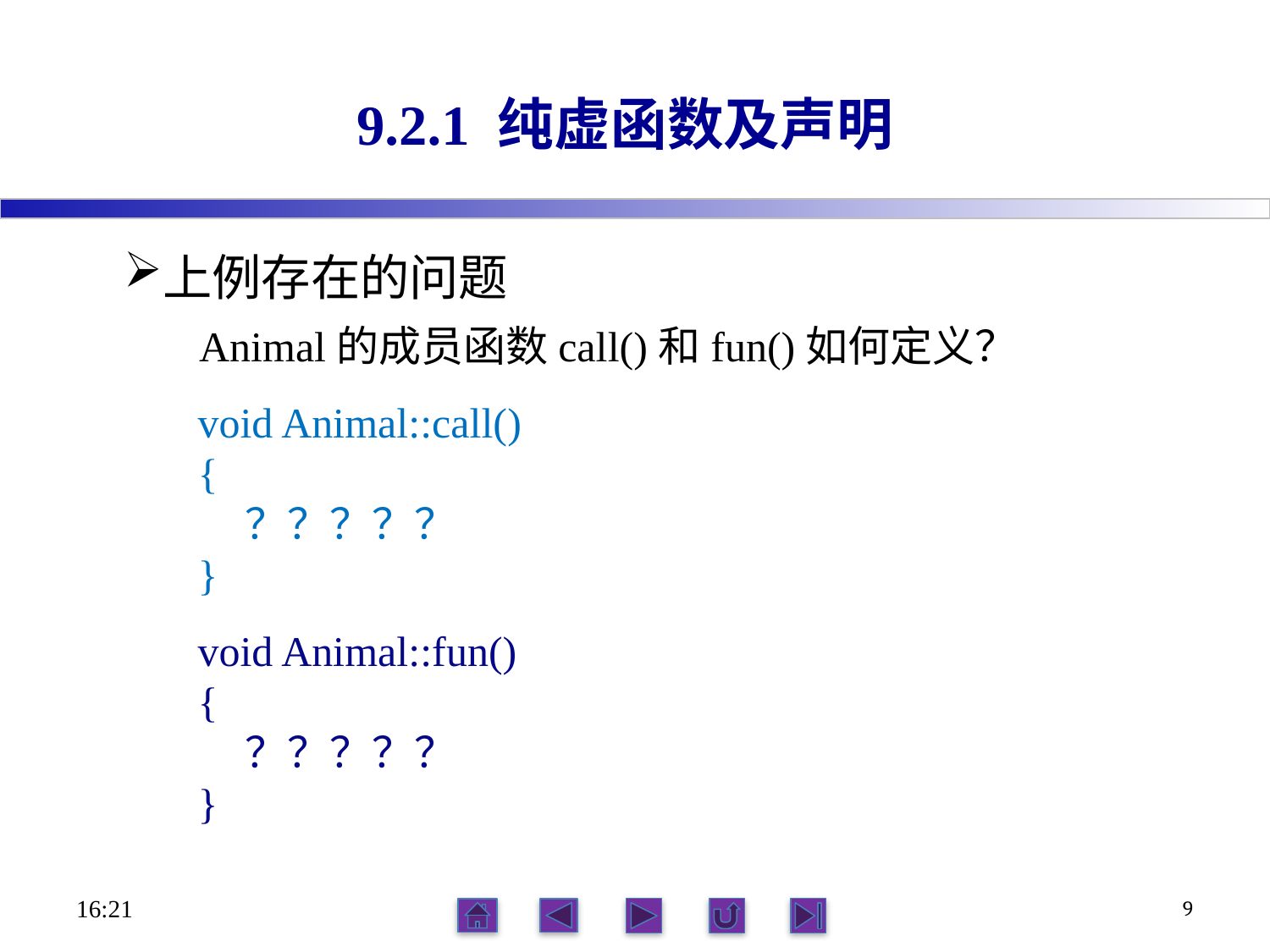

# 9.2.1 纯虚函数及声明
上例存在的问题
Animal的成员函数call()和fun()如何定义？
 void Animal::call()
 {
     ？？？？？
 }
 void Animal::fun()
 {
     ？？？？？
 }

16:21
9